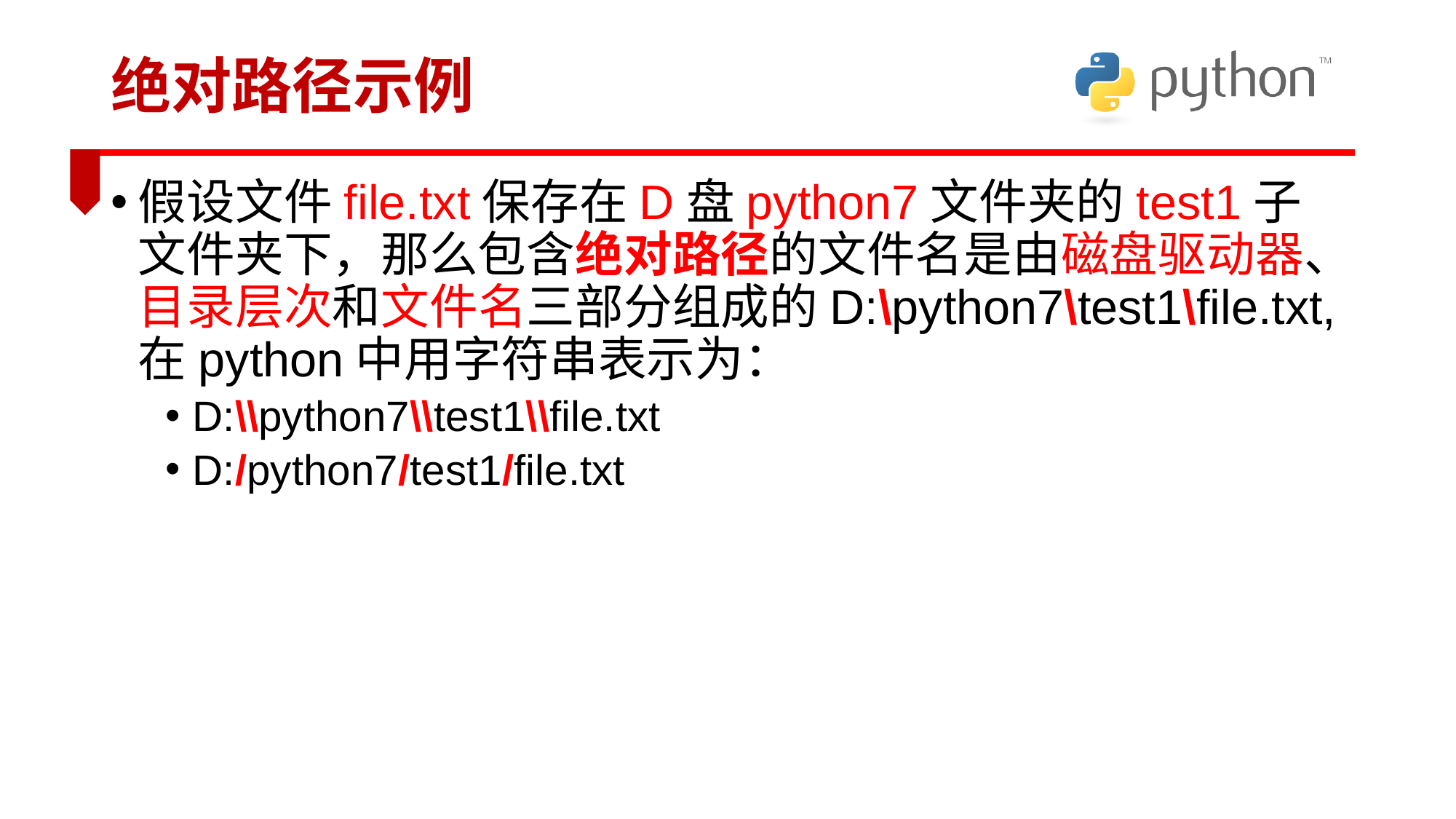

# 绝对路径示例
假设文件file.txt保存在D盘python7文件夹的test1子文件夹下，那么包含绝对路径的文件名是由磁盘驱动器、目录层次和文件名三部分组成的D:\python7\test1\file.txt,在python中用字符串表示为：
D:\\python7\\test1\\file.txt
D:/python7/test1/file.txt